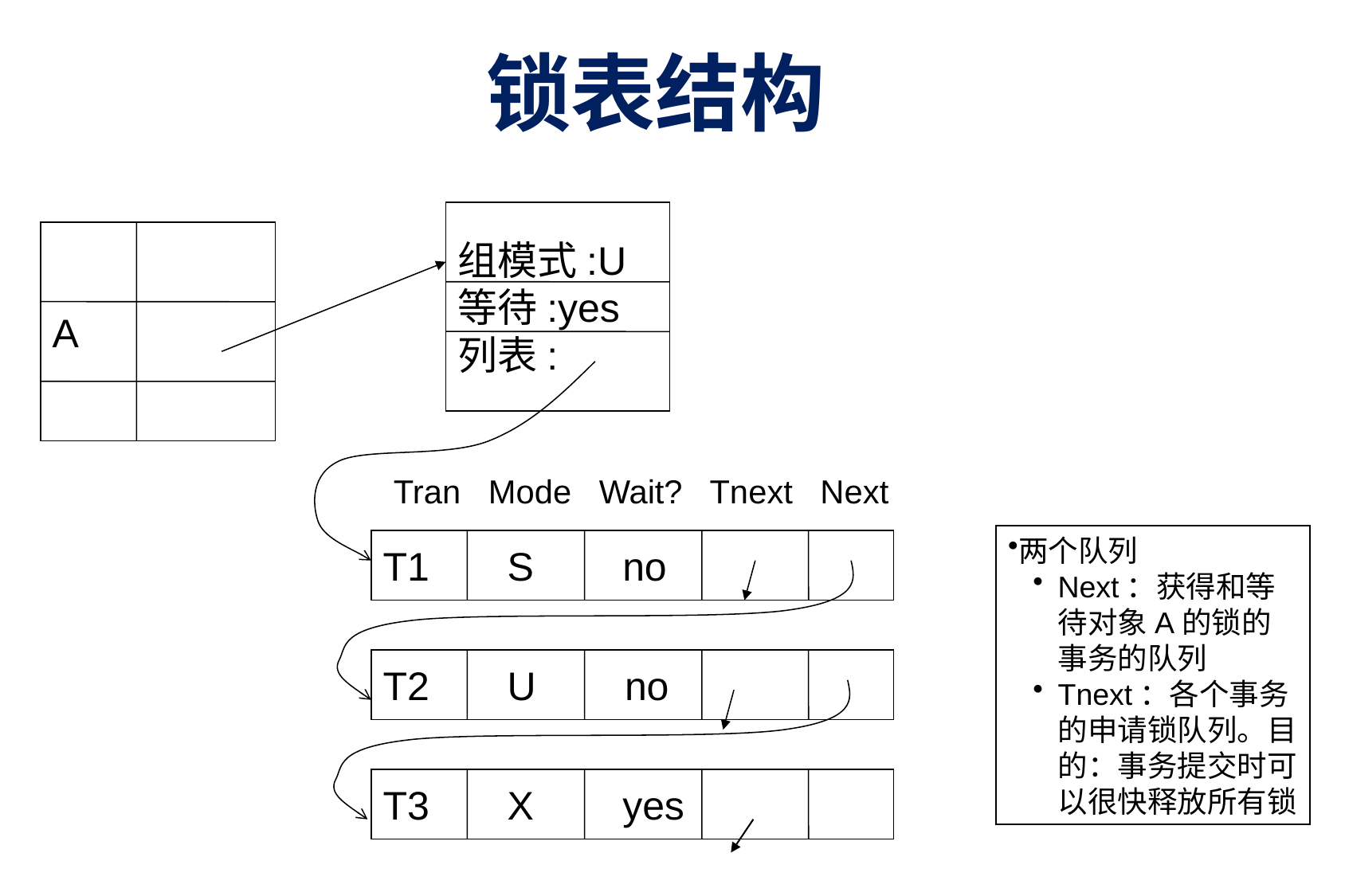

# 锁表结构
组模式:U
等待:yes
列表:

A

Tran   Mode   Wait?   Tnext   Next
T1       S        no

T2       U        no

T3       X        yes

两个队列
Next：获得和等待对象A的锁的事务的队列
Tnext：各个事务的申请锁队列。目的：事务提交时可以很快释放所有锁